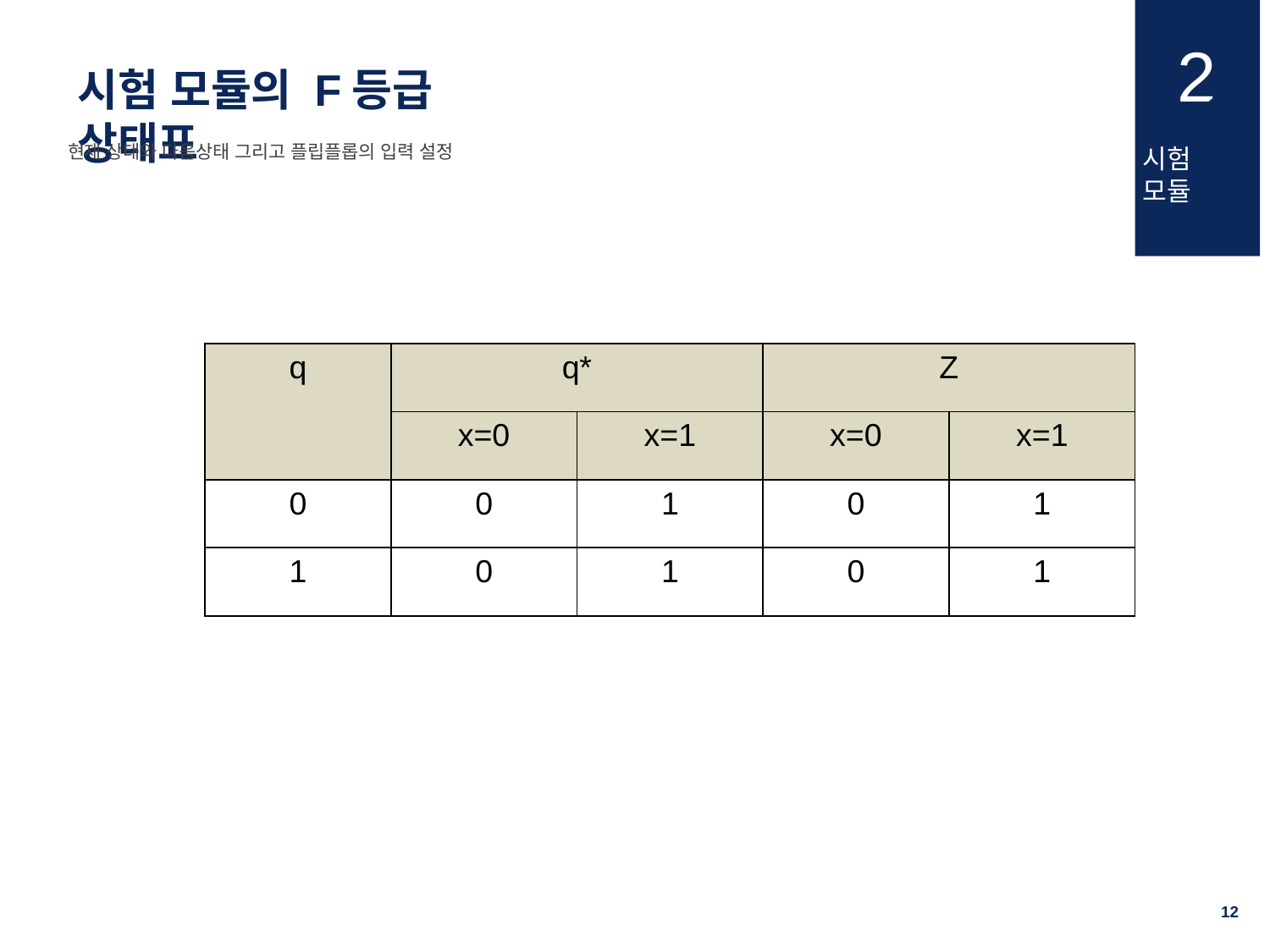

2

시험 모듈의 F등급 상태표
현재 상태와 다음상태 그리고 플립플롭의 입력 설정
시험
모듈
| q | q\* |  | Z |  |
| --- | --- | --- | --- | --- |
|  | x=0 | x=1 | x=0 | x=1 |
| 0 | 0 | 1 | 0 | 1 |
| 1 | 0 | 1 | 0 | 1 |
12